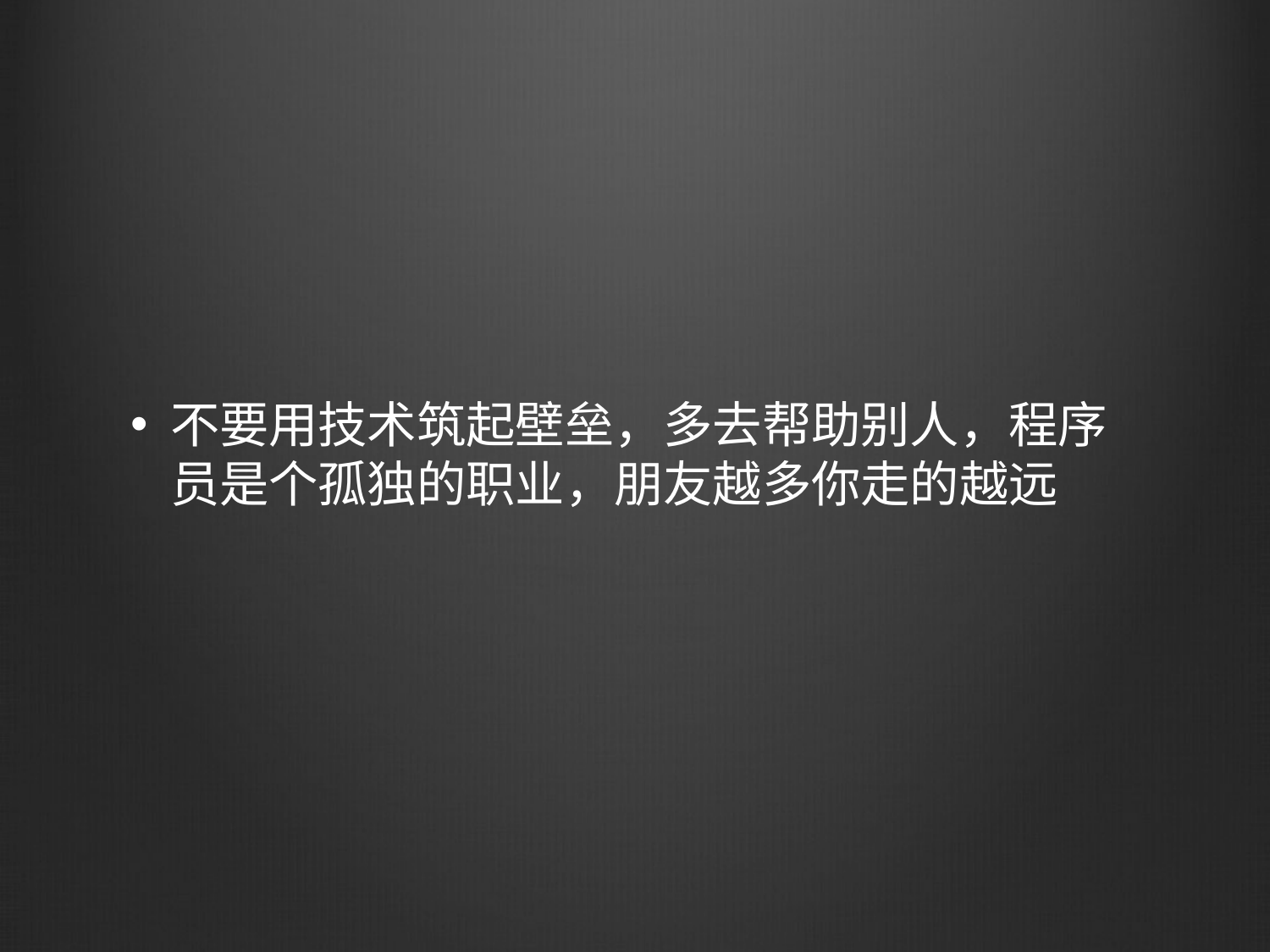

不要用技术筑起壁垒，多去帮助别人，程序员是个孤独的职业，朋友越多你走的越远